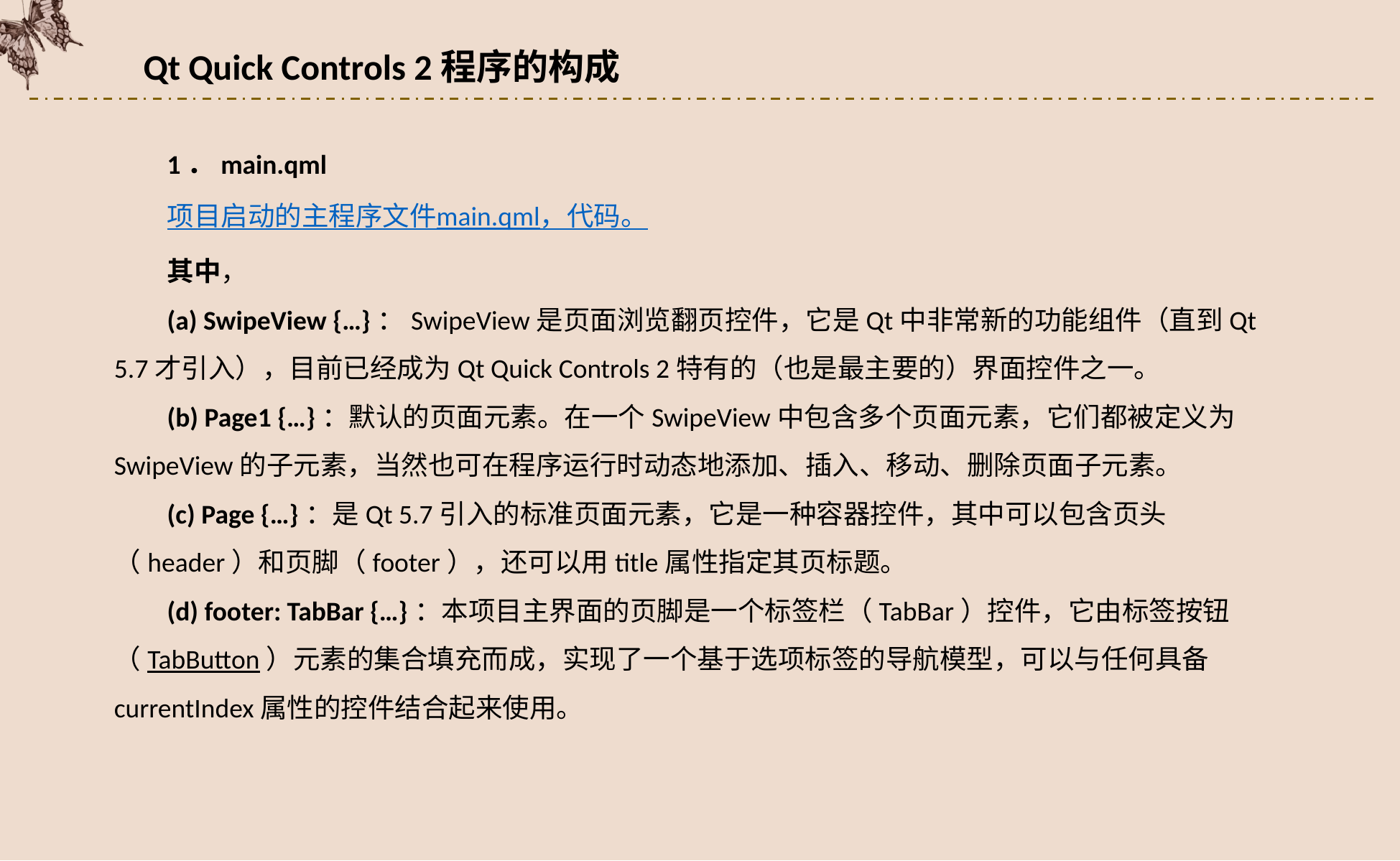

Qt Quick Controls 2程序的构成
1．main.qml
项目启动的主程序文件main.qml，代码。
其中，
(a) SwipeView {…}：SwipeView是页面浏览翻页控件，它是Qt中非常新的功能组件（直到Qt 5.7才引入），目前已经成为Qt Quick Controls 2特有的（也是最主要的）界面控件之一。
(b) Page1 {…}：默认的页面元素。在一个SwipeView中包含多个页面元素，它们都被定义为SwipeView的子元素，当然也可在程序运行时动态地添加、插入、移动、删除页面子元素。
(c) Page {…}：是Qt 5.7引入的标准页面元素，它是一种容器控件，其中可以包含页头（header）和页脚（footer），还可以用title属性指定其页标题。
(d) footer: TabBar {…}：本项目主界面的页脚是一个标签栏（TabBar）控件，它由标签按钮（TabButton）元素的集合填充而成，实现了一个基于选项标签的导航模型，可以与任何具备currentIndex属性的控件结合起来使用。